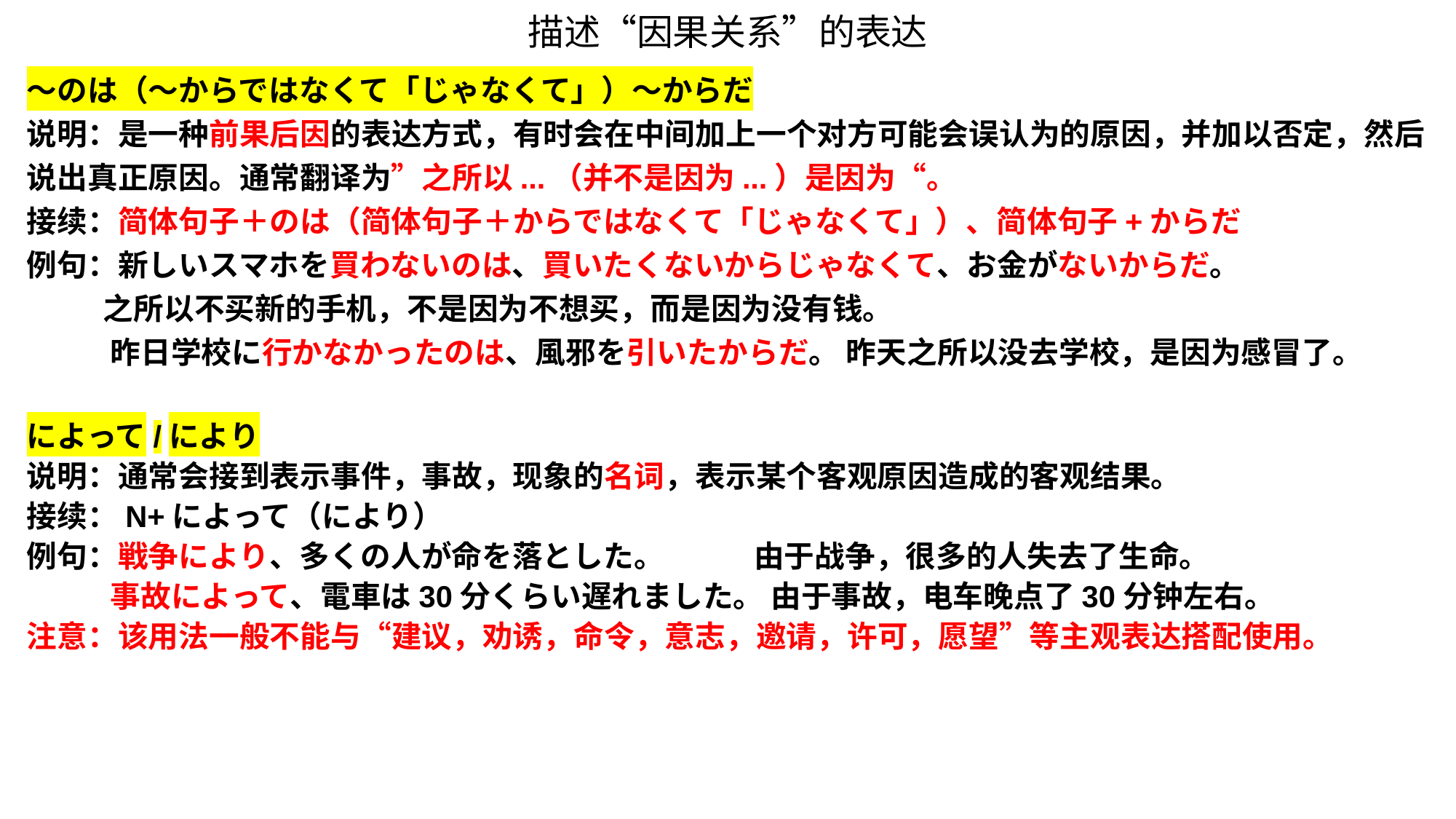

描述“因果关系”的表达
～のは（～からではなくて「じゃなくて」）～からだ
说明：是一种前果后因的表达方式，有时会在中间加上一个对方可能会误认为的原因，并加以否定，然后说出真正原因。通常翻译为”之所以...（并不是因为...）是因为“。
接续：简体句子＋のは（简体句子＋からではなくて「じゃなくて」）、简体句子+からだ
例句：新しいスマホを買わないのは、買いたくないからじゃなくて、お金がないからだ。
          之所以不买新的手机，不是因为不想买，而是因为没有钱。
           昨日学校に行かなかったのは、風邪を引いたからだ。 昨天之所以没去学校，是因为感冒了。

によって/により
说明：通常会接到表示事件，事故，现象的名词，表示某个客观原因造成的客观结果。
接续：N+によって（により）
例句：戦争により、多くの人が命を落とした。             由于战争，很多的人失去了生命。
           事故によって、電車は30分くらい遅れました。 由于事故，电车晚点了30分钟左右。
注意：该用法一般不能与“建议，劝诱，命令，意志，邀请，许可，愿望”等主观表达搭配使用。